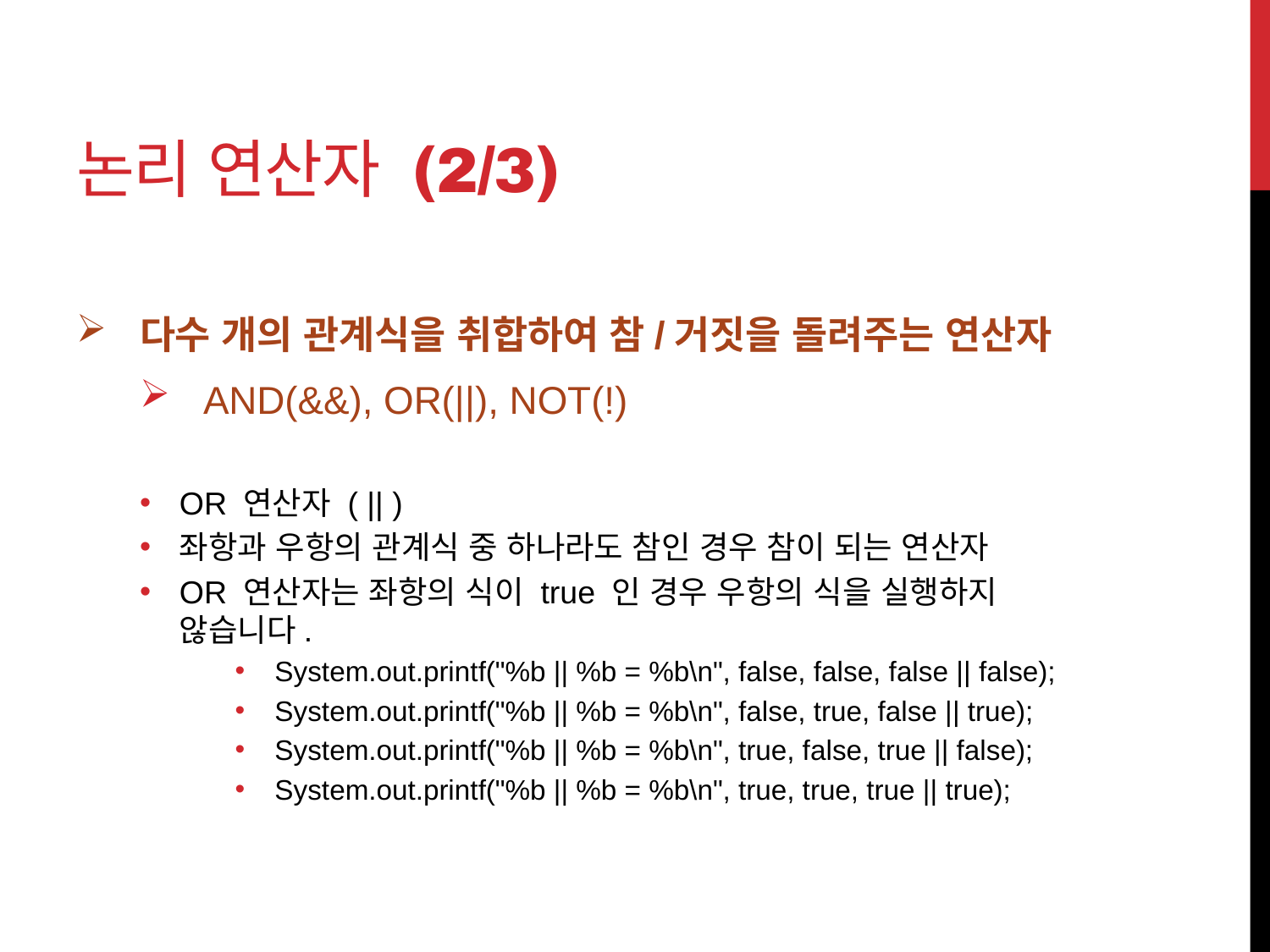

# 논리 연산자 (2/3)

다수 개의 관계식을 취합하여 참/거짓을 돌려주는 연산자
AND(&&), OR(||), NOT(!)

OR 연산자 ( || )
좌항과 우항의 관계식 중 하나라도 참인 경우 참이 되는 연산자
OR 연산자는 좌항의 식이 true 인 경우 우항의 식을 실행하지
않습니다.
System.out.printf("%b || %b = %b\n", false, false, false || false);
System.out.printf("%b || %b = %b\n", false, true, false || true);
System.out.printf("%b || %b = %b\n", true, false, true || false);
System.out.printf("%b || %b = %b\n", true, true, true || true);